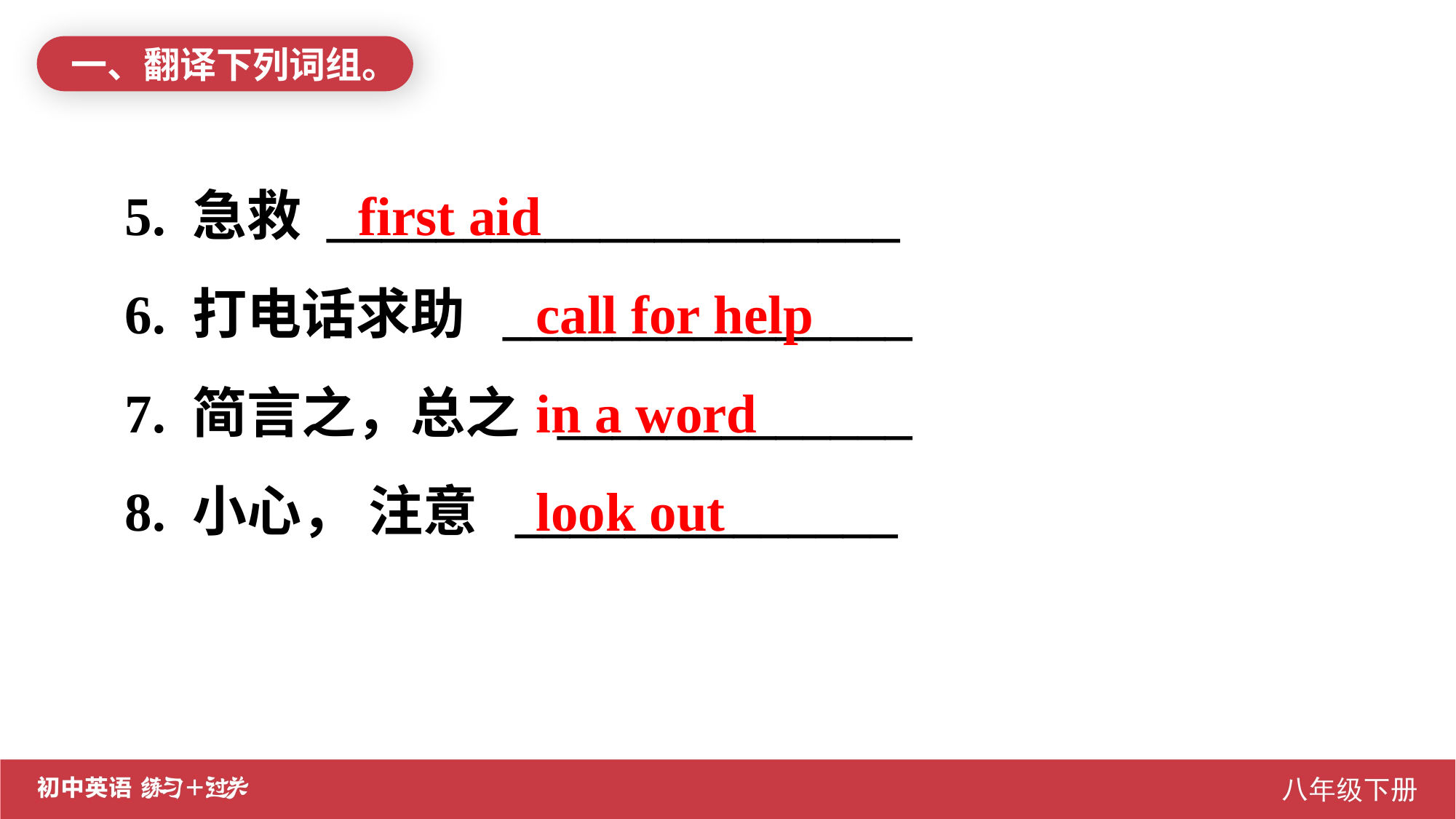

一、翻译下列词组。
5. 急救 _____________________
6. 打电话求助  _______________
7. 简言之，总之  _____________
8. 小心， 注意  ______________

      first aid
                   call for help
                   in a word
                   look out